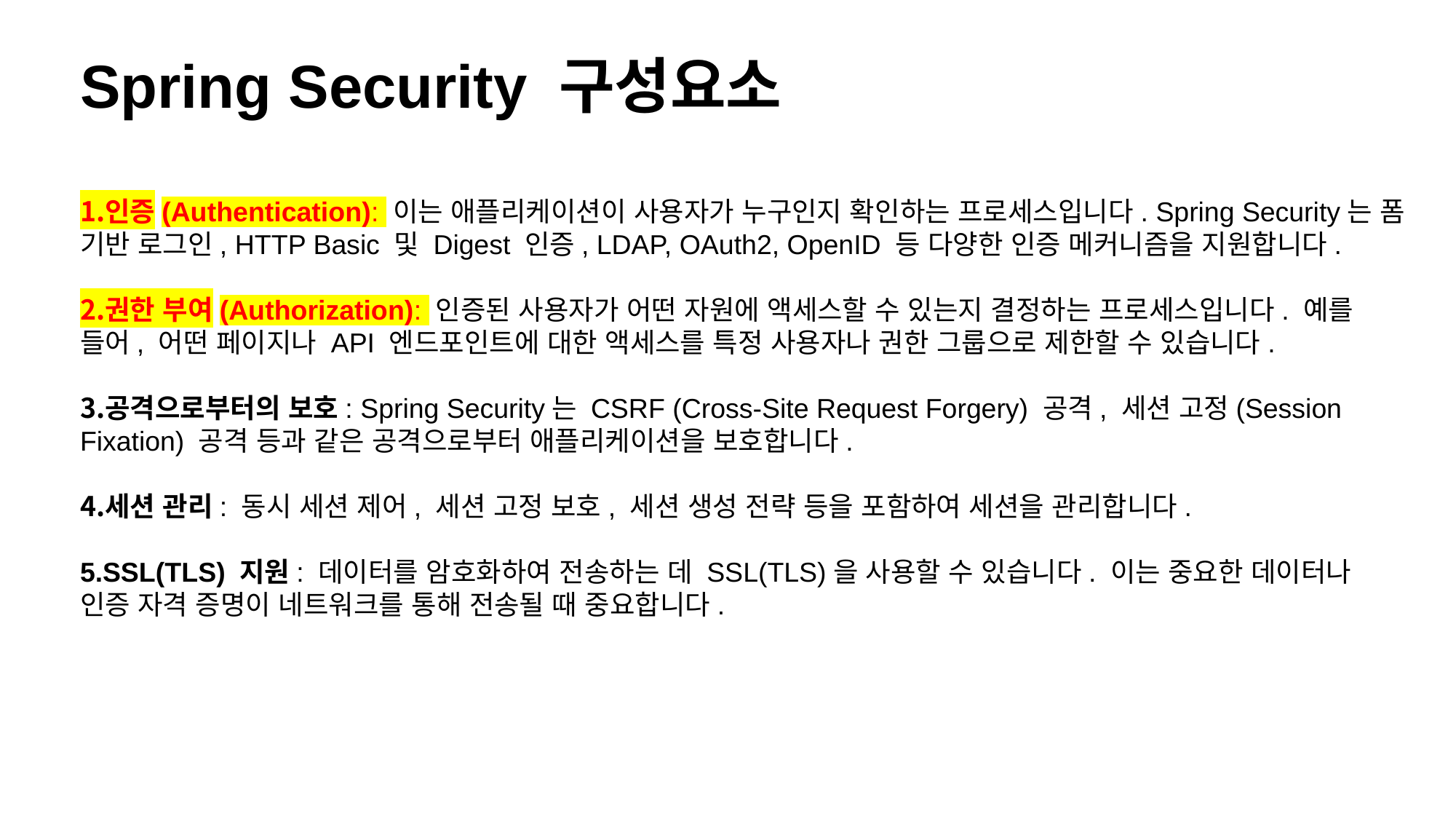

Spring Security 구성요소
인증(Authentication): 이는 애플리케이션이 사용자가 누구인지 확인하는 프로세스입니다. Spring Security는 폼 기반 로그인, HTTP Basic 및 Digest 인증, LDAP, OAuth2, OpenID 등 다양한 인증 메커니즘을 지원합니다.

권한 부여(Authorization): 인증된 사용자가 어떤 자원에 액세스할 수 있는지 결정하는 프로세스입니다. 예를 들어, 어떤 페이지나 API 엔드포인트에 대한 액세스를 특정 사용자나 권한 그룹으로 제한할 수 있습니다.

공격으로부터의 보호: Spring Security는 CSRF (Cross-Site Request Forgery) 공격, 세션 고정(Session Fixation) 공격 등과 같은 공격으로부터 애플리케이션을 보호합니다.

세션 관리: 동시 세션 제어, 세션 고정 보호, 세션 생성 전략 등을 포함하여 세션을 관리합니다.

SSL(TLS) 지원: 데이터를 암호화하여 전송하는 데 SSL(TLS)을 사용할 수 있습니다. 이는 중요한 데이터나 인증 자격 증명이 네트워크를 통해 전송될 때 중요합니다.